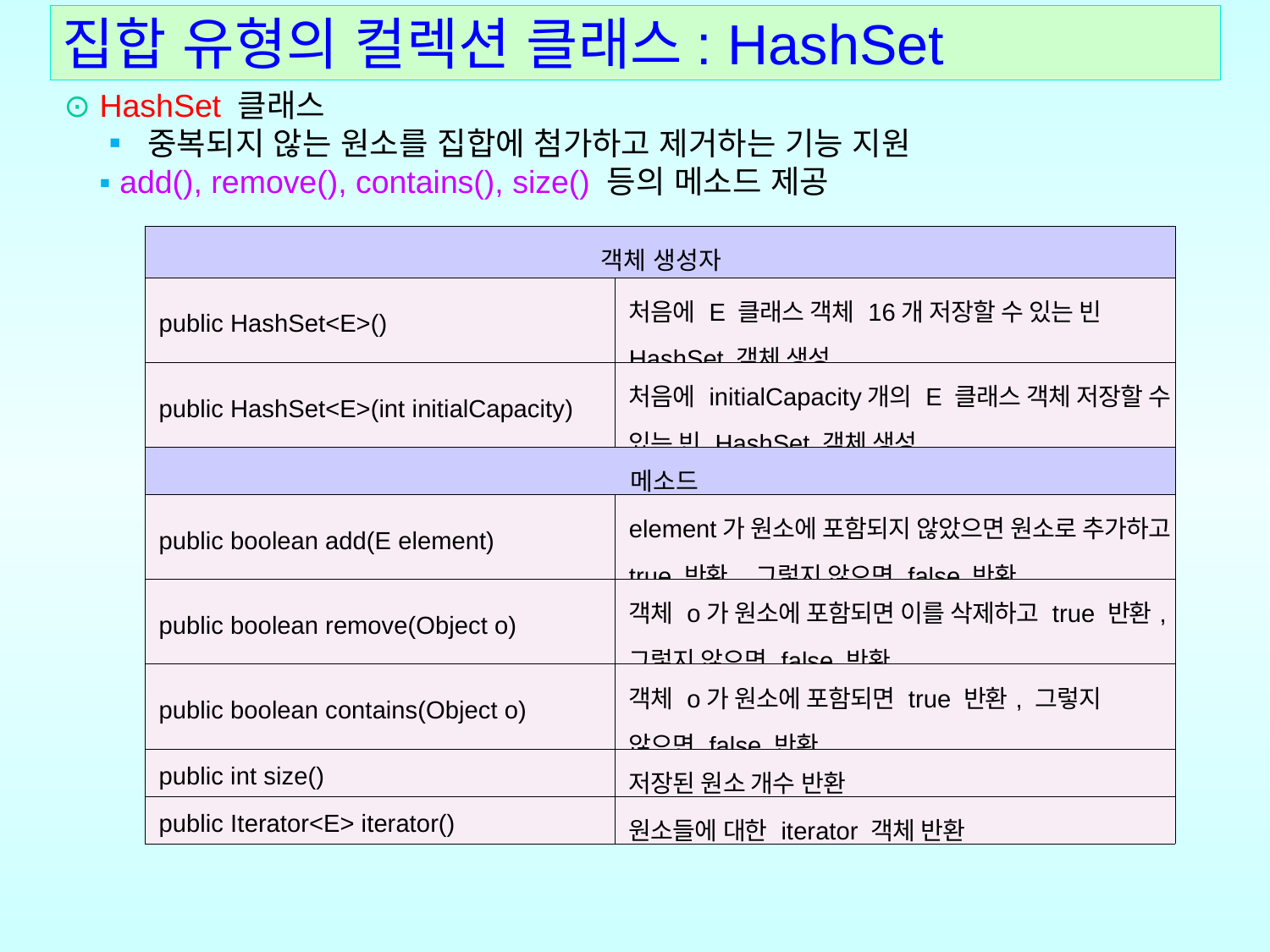

# 집합 유형의 컬렉션 클래스: HashSet
⊙ HashSet 클래스
    ▪ 중복되지 않는 원소를 집합에 첨가하고 제거하는 기능 지원
    ▪ add(), remove(), contains(), size() 등의 메소드 제공

| 객체 생성자 |  |
| --- | --- |
| public HashSet<E>() | 처음에 E 클래스 객체 16개 저장할 수 있는 빈 HashSet 객체 생성 |
| public HashSet<E>(int initialCapacity) | 처음에 initialCapacity개의 E 클래스 객체 저장할 수 있는 빈 HashSet 객체 생성 |
| 메소드 |  |
| public boolean add(E element) | element가 원소에 포함되지 않았으면 원소로 추가하고 true 반환, 그렇지 않으면 false 반환 |
| public boolean remove(Object o) | 객체 o가 원소에 포함되면 이를 삭제하고 true 반환, 그렇지 않으면 false 반환 |
| public boolean contains(Object o) | 객체 o가 원소에 포함되면 true 반환, 그렇지 않으면 false 반환 |
| public int size() | 저장된 원소 개수 반환 |
| public Iterator<E> iterator() | 원소들에 대한 iterator 객체 반환 |